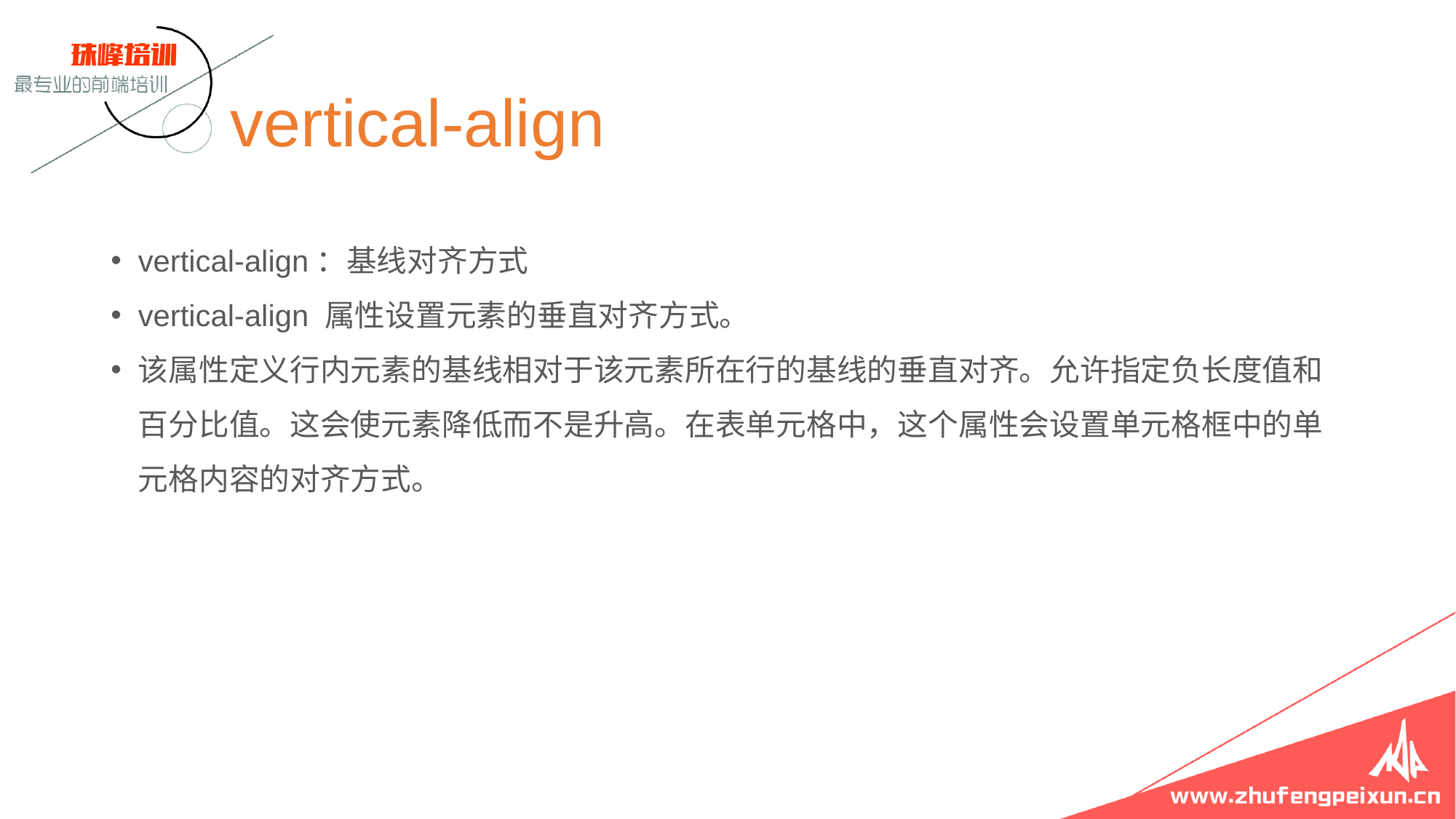

# vertical-align
vertical-align：基线对齐方式
vertical-align 属性设置元素的垂直对齐方式。
该属性定义行内元素的基线相对于该元素所在行的基线的垂直对齐。允许指定负长度值和百分比值。这会使元素降低而不是升高。在表单元格中，这个属性会设置单元格框中的单元格内容的对齐方式。